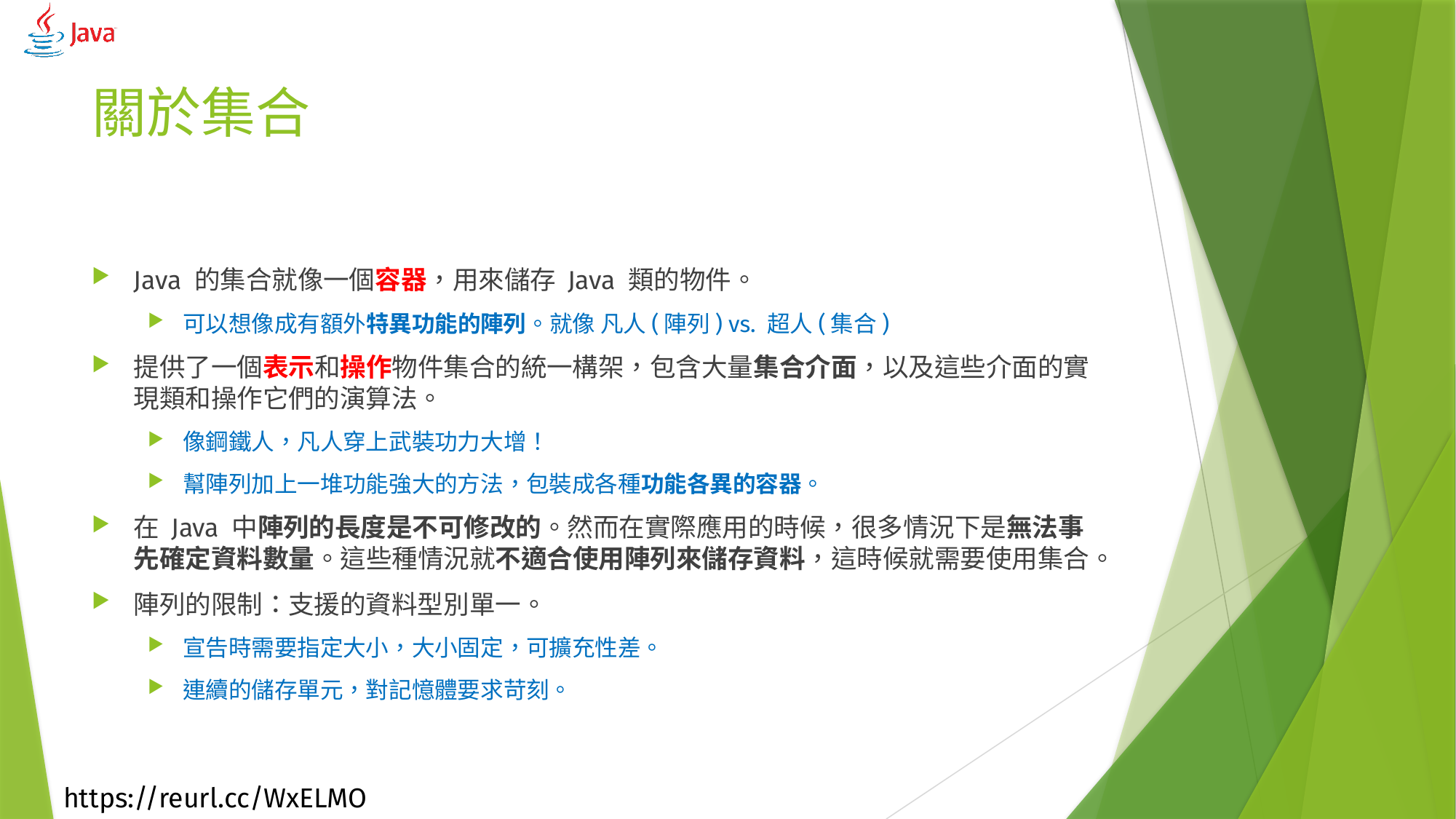

# 關於集合
Java 的集合就像一個容器，用來儲存 Java 類的物件。
可以想像成有額外特異功能的陣列。就像 凡人(陣列) vs. 超人(集合)
提供了一個表示和操作物件集合的統一構架，包含大量集合介面，以及這些介面的實現類和操作它們的演算法。
像鋼鐵人，凡人穿上武裝功力大增！
幫陣列加上一堆功能強大的方法，包裝成各種功能各異的容器。
在 Java 中陣列的長度是不可修改的。然而在實際應用的時候，很多情況下是無法事先確定資料數量。這些種情況就不適合使用陣列來儲存資料，這時候就需要使用集合。
陣列的限制：支援的資料型別單一。
宣告時需要指定大小，大小固定，可擴充性差。
連續的儲存單元，對記憶體要求苛刻。